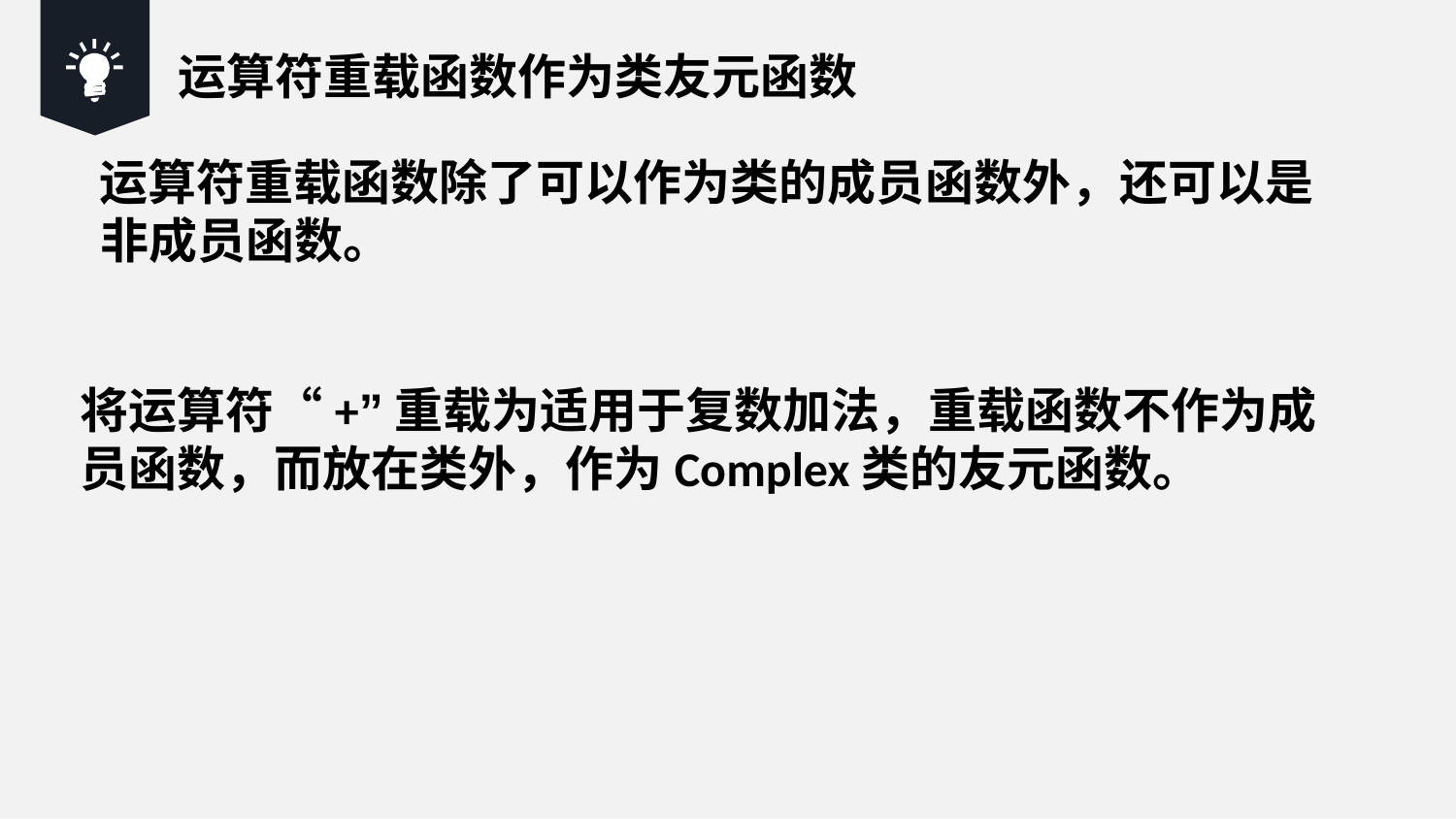

运算符重载函数作为类友元函数
运算符重载函数除了可以作为类的成员函数外，还可以是非成员函数。
将运算符“+”重载为适用于复数加法，重载函数不作为成员函数，而放在类外，作为Complex类的友元函数。